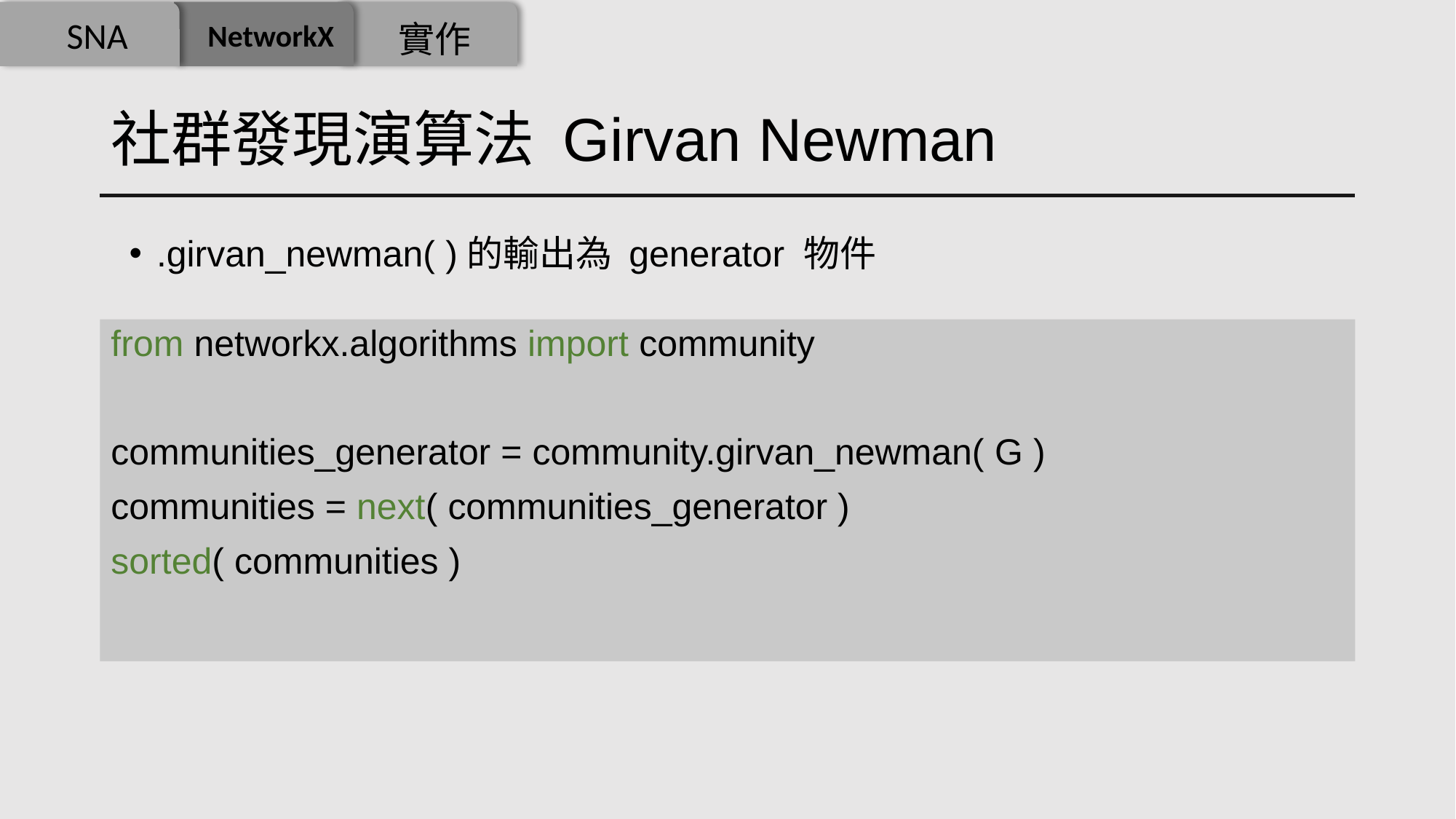

SNA
NetworkX
實作
# 社群發現演算法 Girvan Newman
.girvan_newman( )的輸出為 generator 物件
from networkx.algorithms import community

communities_generator = community.girvan_newman( G )
communities = next( communities_generator )
sorted( communities )